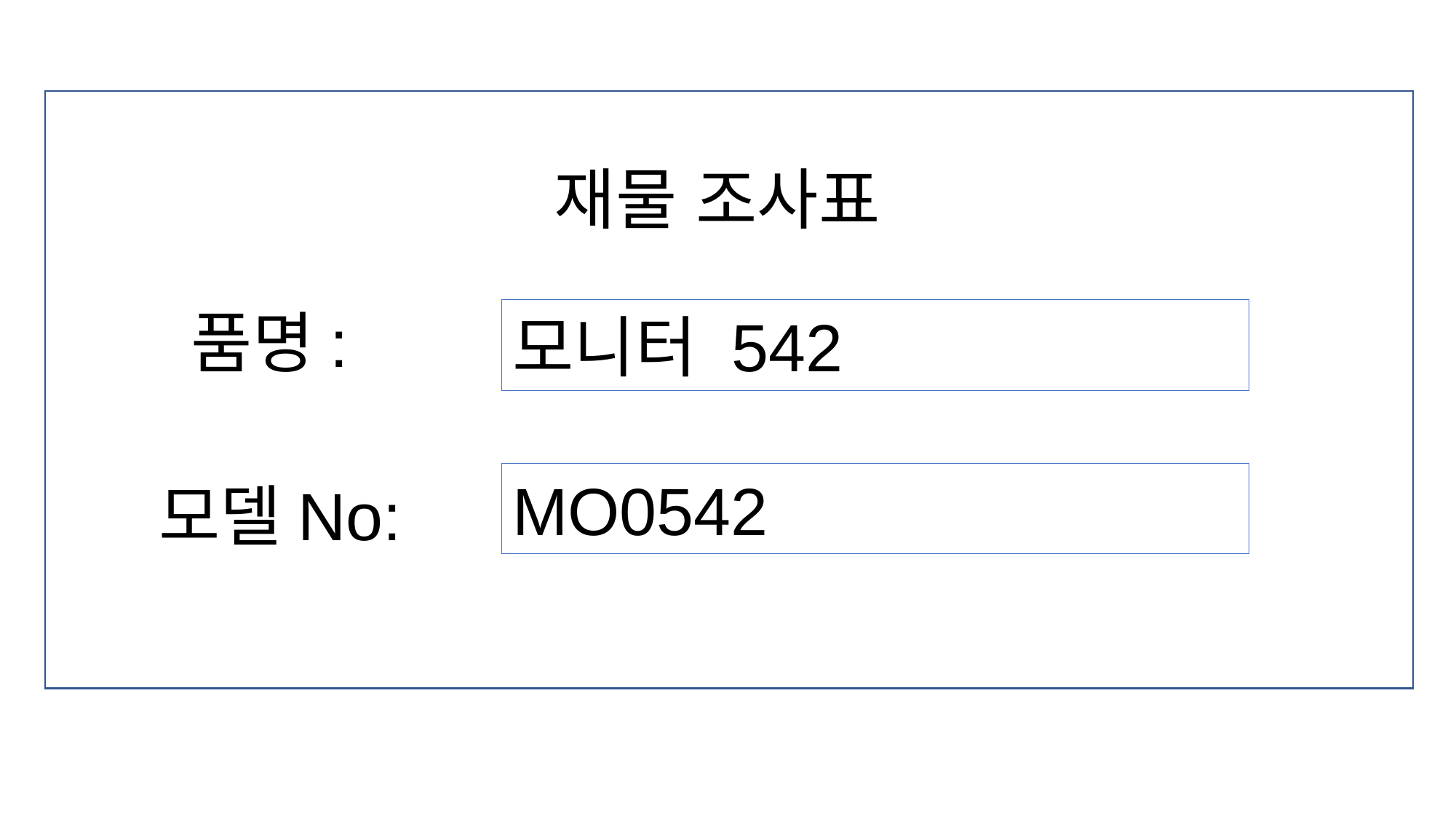

재물 조사표
품명:
모니터 542
MO0542
모델No: